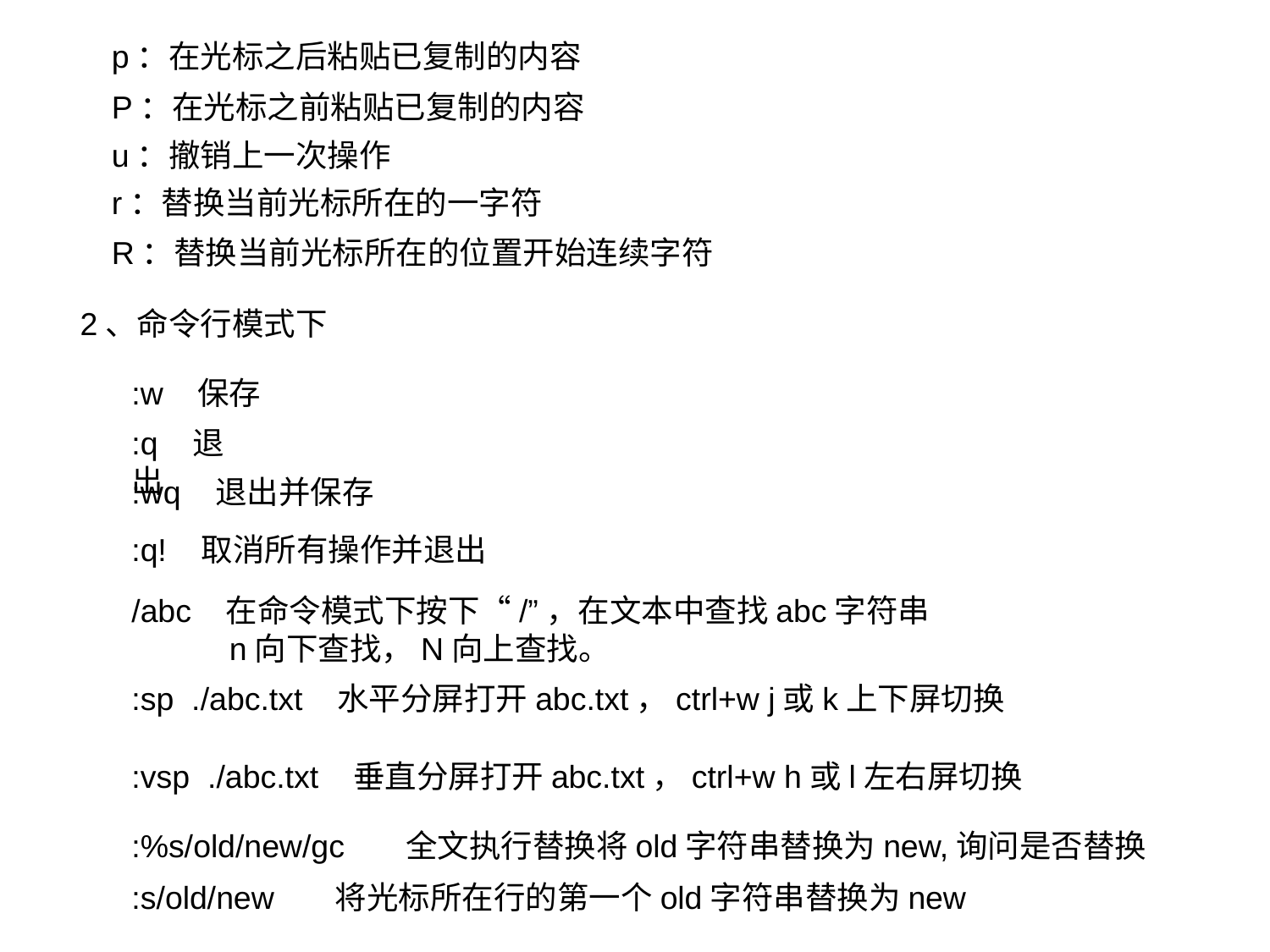

p：在光标之后粘贴已复制的内容
P：在光标之前粘贴已复制的内容
u：撤销上一次操作
r：替换当前光标所在的一字符
R：替换当前光标所在的位置开始连续字符
2、命令行模式下
:w   保存
:q   退出
:wq   退出并保存
:q!   取消所有操作并退出
/abc   在命令模式下按下“/”，在文本中查找abc字符串
           n向下查找，N向上查找。
:sp  ./abc.txt   水平分屏打开abc.txt，ctrl+w j或k上下屏切换
:vsp  ./abc.txt   垂直分屏打开abc.txt，ctrl+w h或l左右屏切换
:%s/old/new/gc      全文执行替换将old字符串替换为new,询问是否替换
:s/old/new      将光标所在行的第一个old字符串替换为new